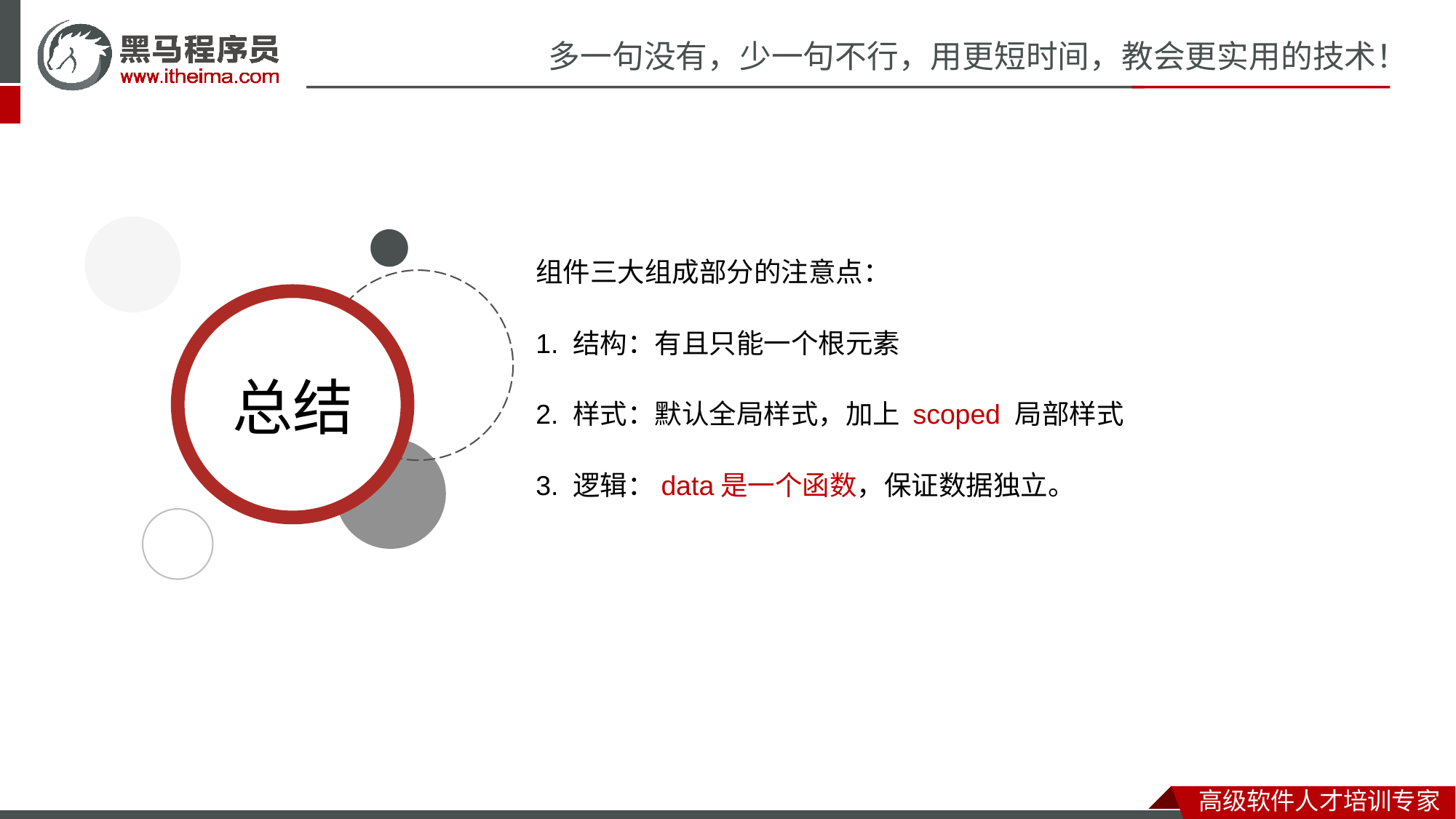

组件三大组成部分的注意点：
1. 结构：有且只能一个根元素
2. 样式：默认全局样式，加上 scoped 局部样式
3. 逻辑：data是一个函数，保证数据独立。